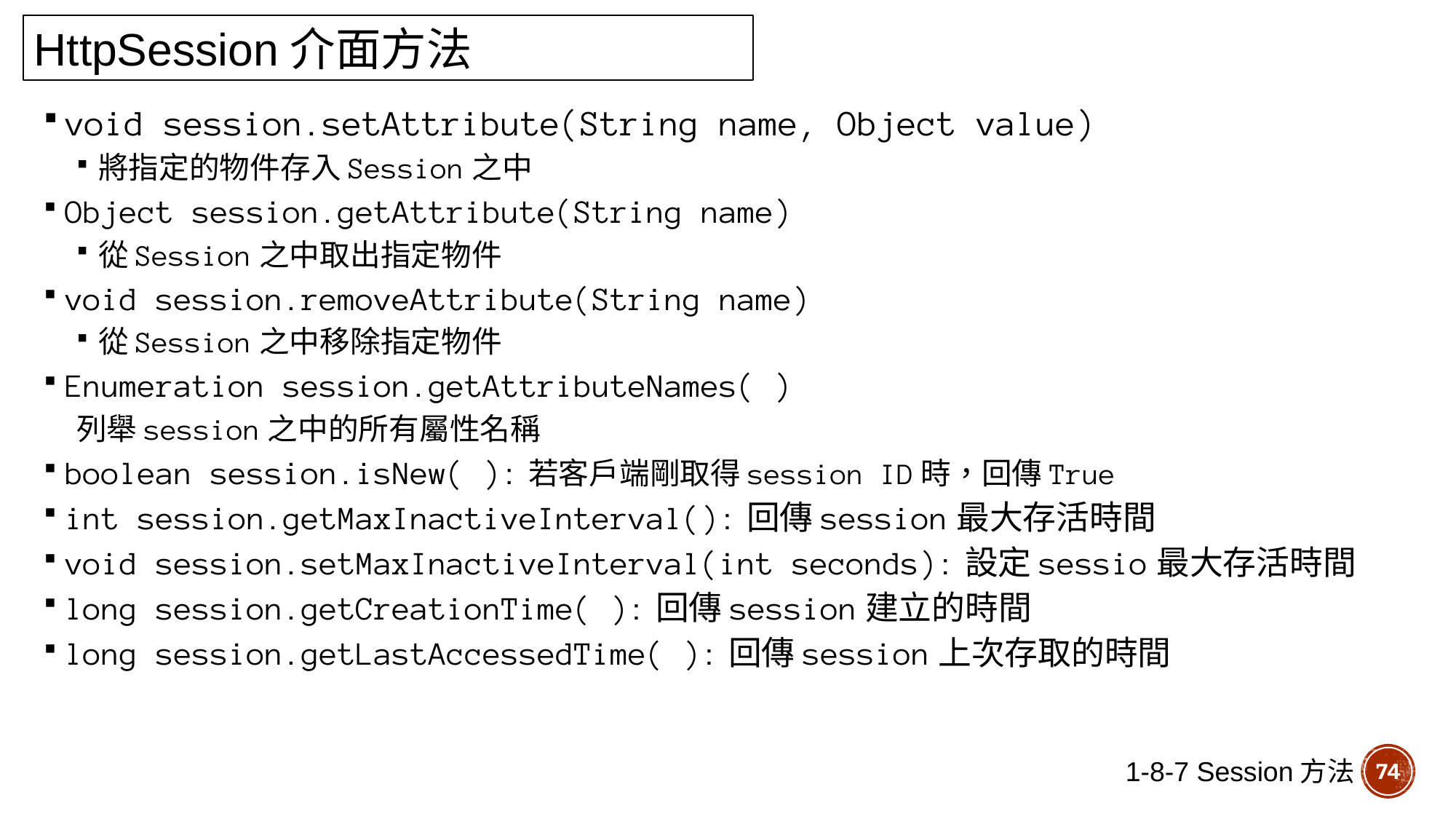

HttpSession介面方法
void session.setAttribute(String name, Object value)
將指定的物件存入Session之中
Object session.getAttribute(String name)
從Session之中取出指定物件
void session.removeAttribute(String name)
從Session之中移除指定物件
Enumeration session.getAttributeNames( )
列舉session之中的所有屬性名稱
boolean session.isNew( ):若客戶端剛取得session ID時，回傳True
int session.getMaxInactiveInterval():回傳session最大存活時間
void session.setMaxInactiveInterval(int seconds):設定sessio最大存活時間
long session.getCreationTime( ):回傳session建立的時間
long session.getLastAccessedTime( ):回傳session上次存取的時間

1-8-7 Session方法
74